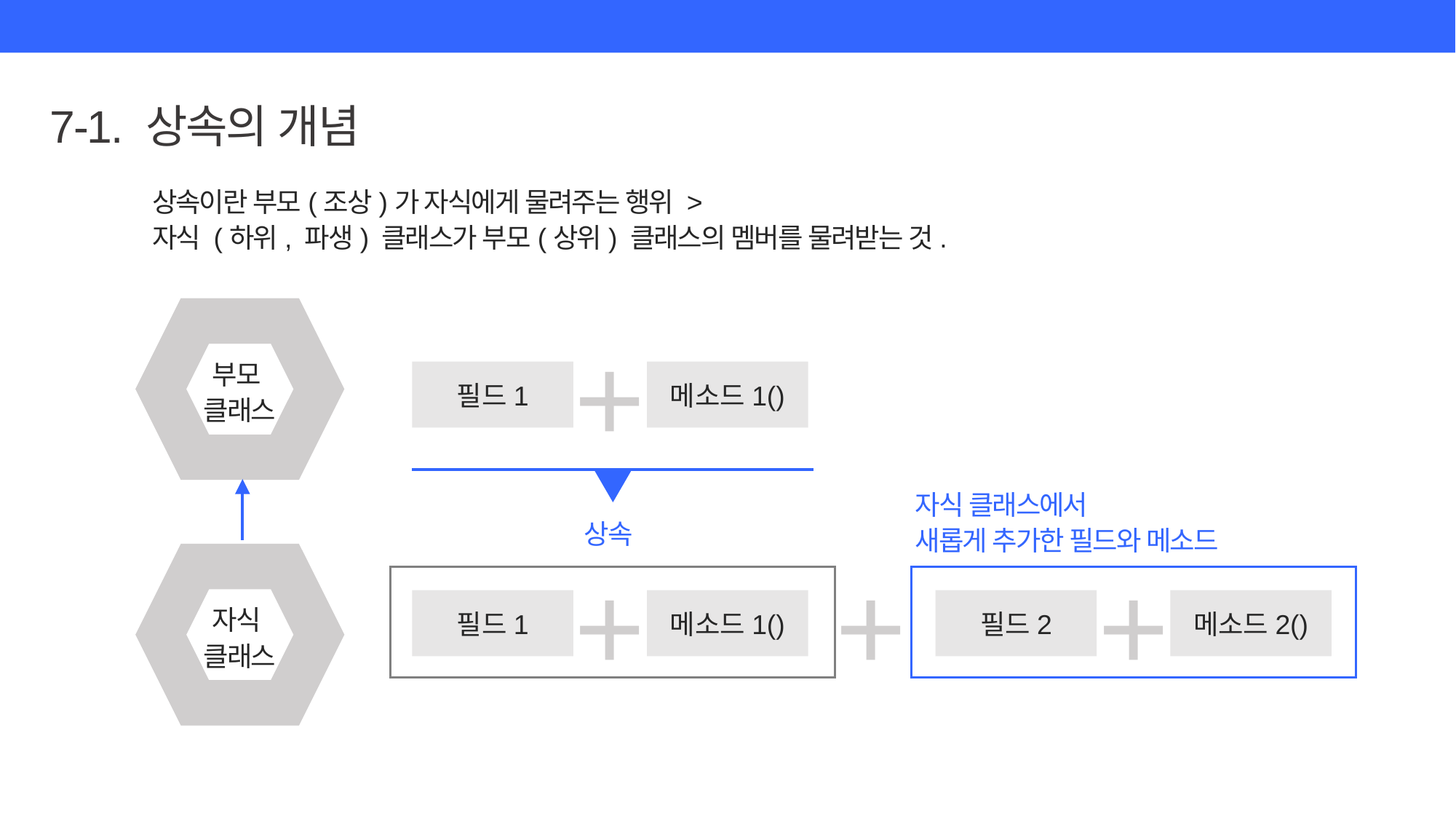

7-1. 상속의 개념
상속이란 부모(조상)가 자식에게 물려주는 행위 >
자식 (하위, 파생) 클래스가 부모(상위) 클래스의 멤버를 물려받는 것.

+
부모
클래스
필드1
메소드1()

자식 클래스에서
새롭게 추가한 필드와 메소드
상속
+
+
+

필드1
메소드1()
필드2
메소드2()
자식
클래스